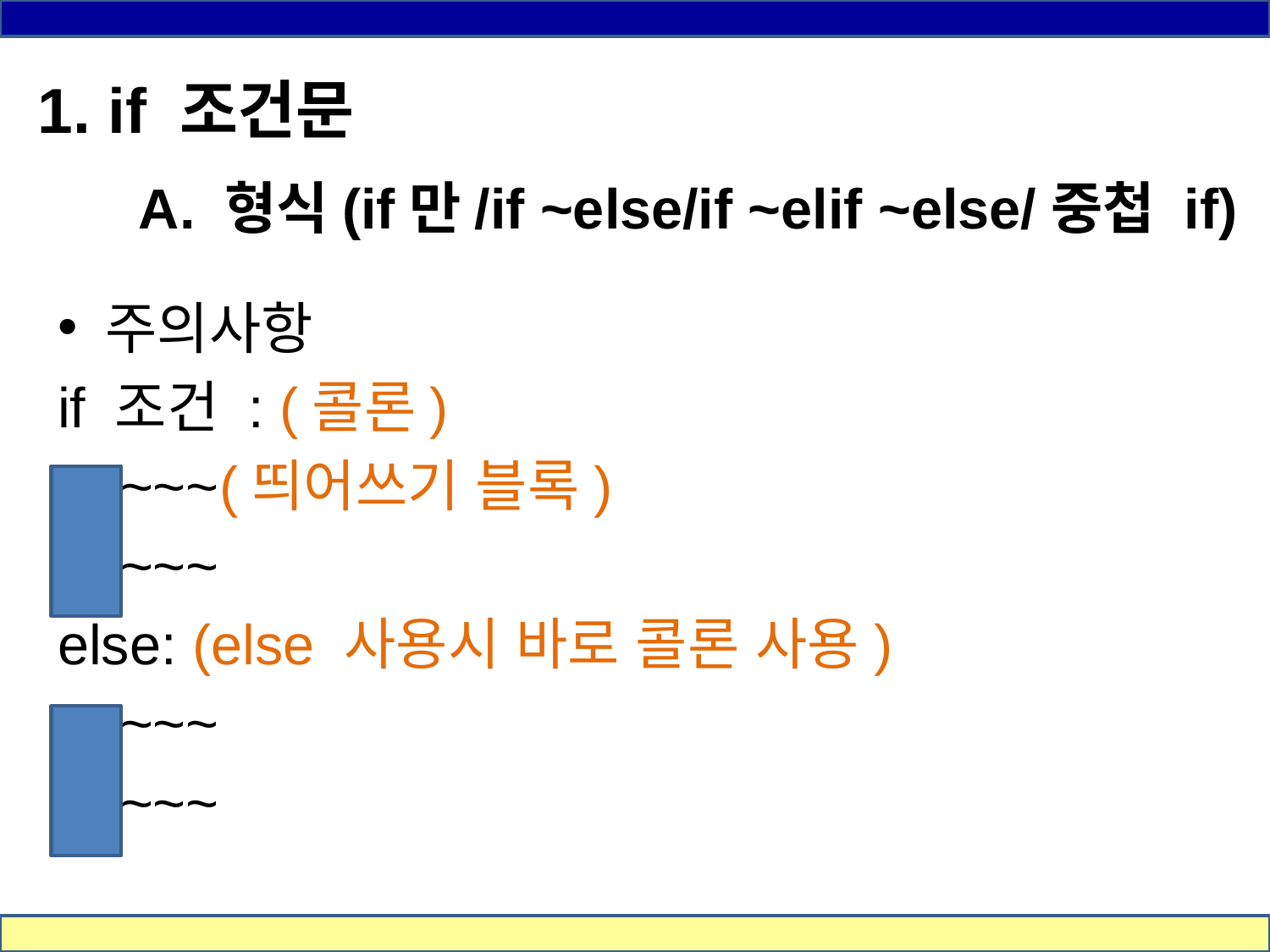

1. if 조건문
A. 형식(if만/if ~else/if ~elif ~else/중첩 if)
주의사항
if 조건 : (콜론)
    ~~~(띄어쓰기 블록)
    ~~~
else: (else 사용시 바로 콜론 사용)
    ~~~
    ~~~